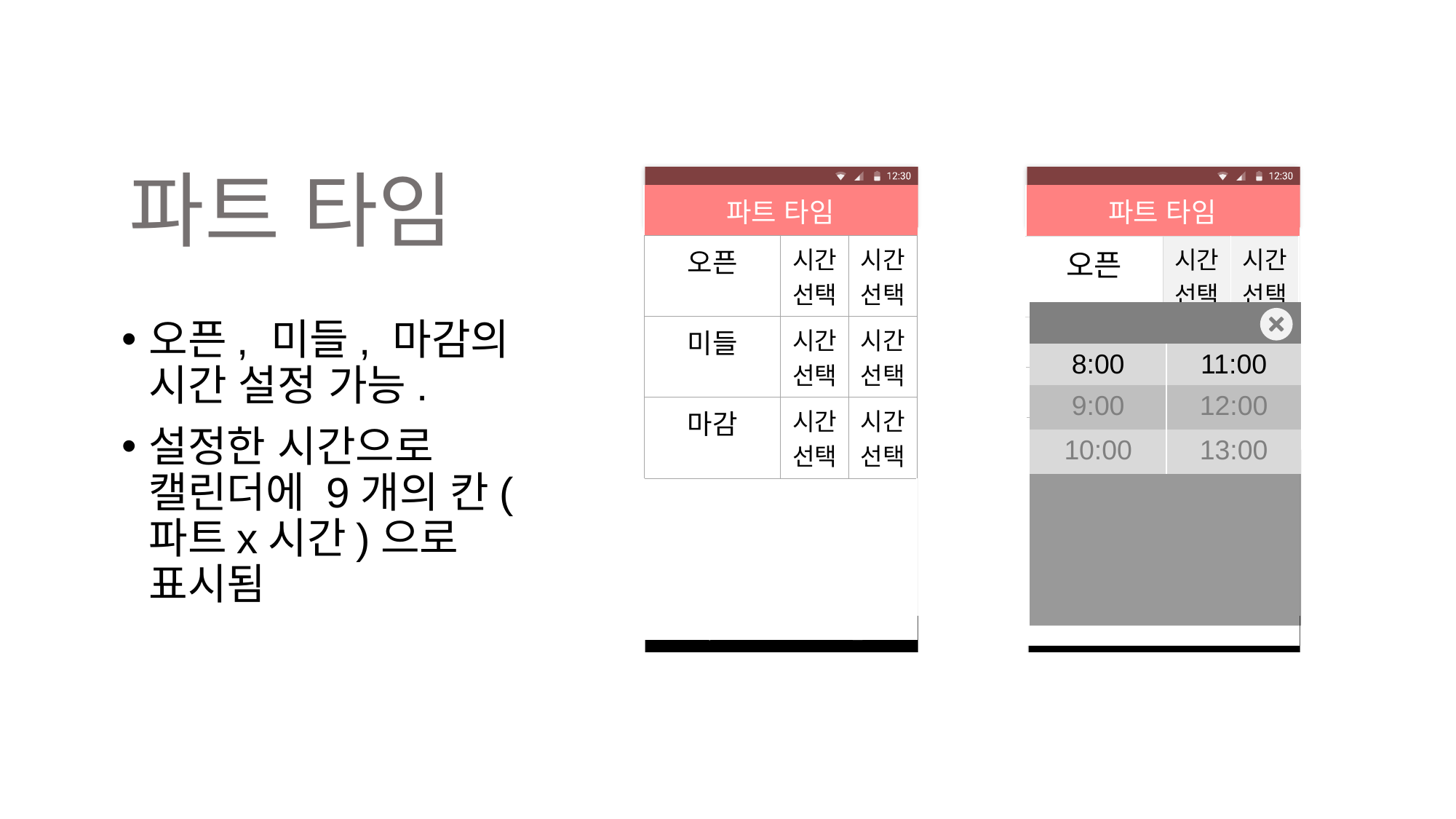

파트 타임

| 파트 타임 |  |  |
| --- | --- | --- |
| 오픈 | 시간 선택 | 시간 선택 |
| 미들 | 시간 선택 | 시간 선택 |
| 마감 | 시간 선택 | 시간 선택 |
|  |  |  |
| 파트 타임 |  |  |
| --- | --- | --- |
| 오픈 | 시간 선택 | 시간 선택 |
| 미들 | 시간 선택 |  |
| 마감 | 시간 선택 |  |
|  |  |  |
| 9 | 59 |
| --- | --- |
| 8:00 | 11:00 |
| 9:00 | 12:00 |
| 10:00 | 13:00 |

오픈, 미들, 마감의 시간 설정 가능.
설정한 시간으로 캘린더에 9개의 칸(파트x시간)으로 표시됨